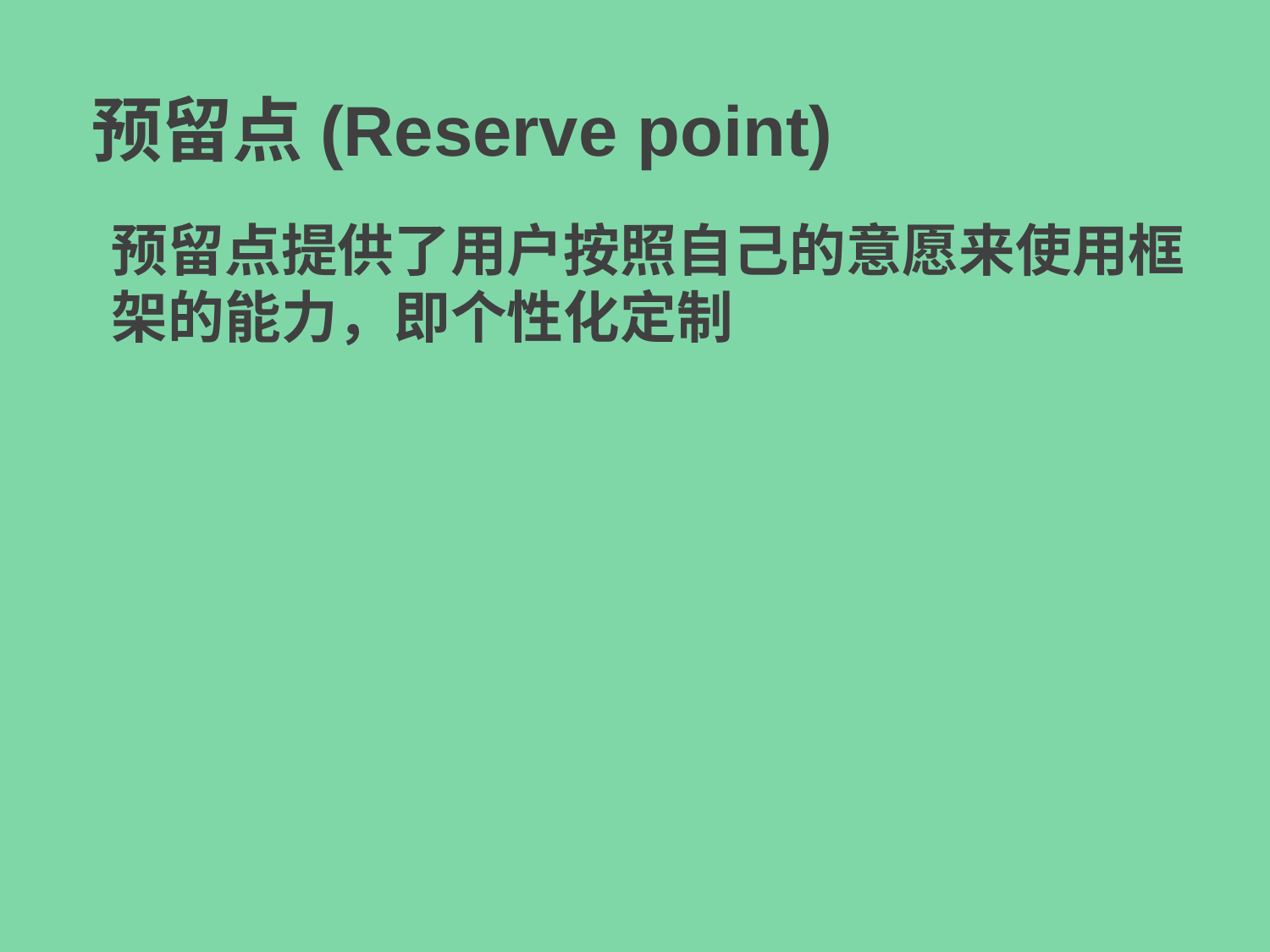

预留点(Reserve point)
预留点提供了用户按照自己的意愿来使用框架的能力，即个性化定制